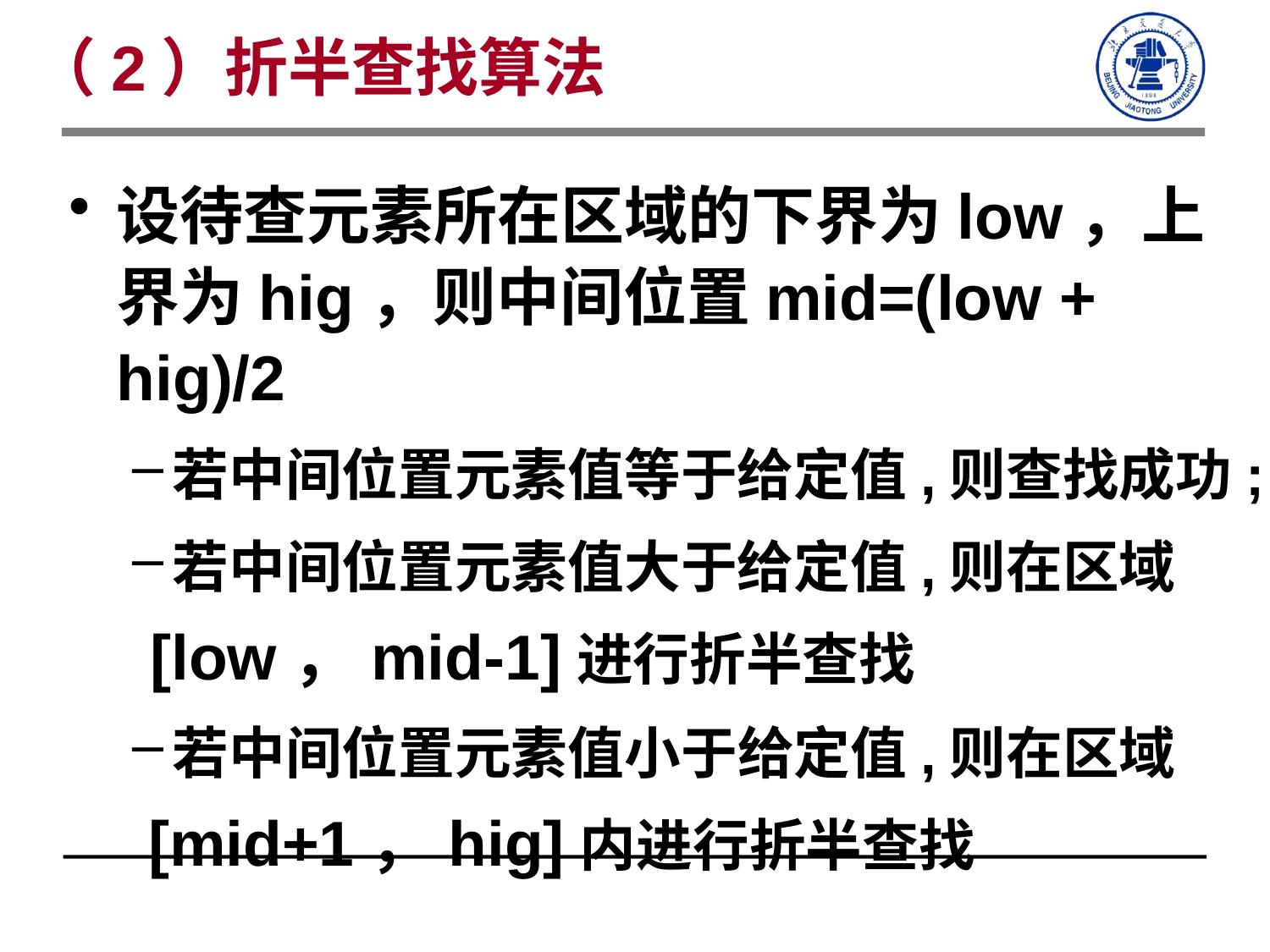

（2）折半查找算法
设待查元素所在区域的下界为low，上界为hig，则中间位置mid=(low + hig)/2
若中间位置元素值等于给定值,则查找成功;
若中间位置元素值大于给定值,则在区域
 [low，mid-1]进行折半查找
若中间位置元素值小于给定值,则在区域
 [mid+1，hig]内进行折半查找